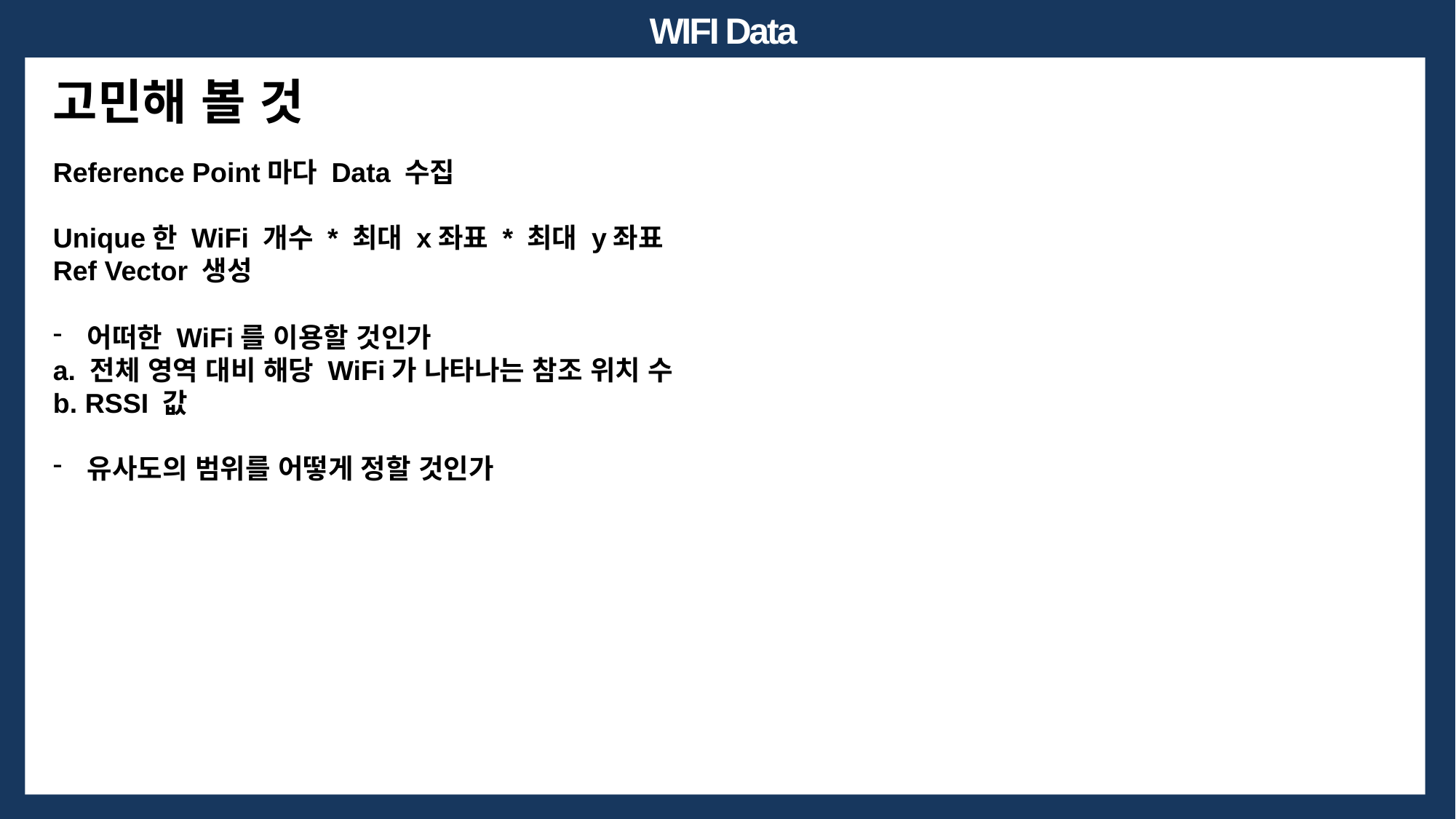

WIFI Data

고민해 볼 것
Reference Point마다 Data 수집

Unique한 WiFi 개수 * 최대 x좌표 * 최대 y좌표
Ref Vector 생성
어떠한 WiFi를 이용할 것인가
a. 전체 영역 대비 해당 WiFi가 나타나는 참조 위치 수
b. RSSI 값

유사도의 범위를 어떻게 정할 것인가